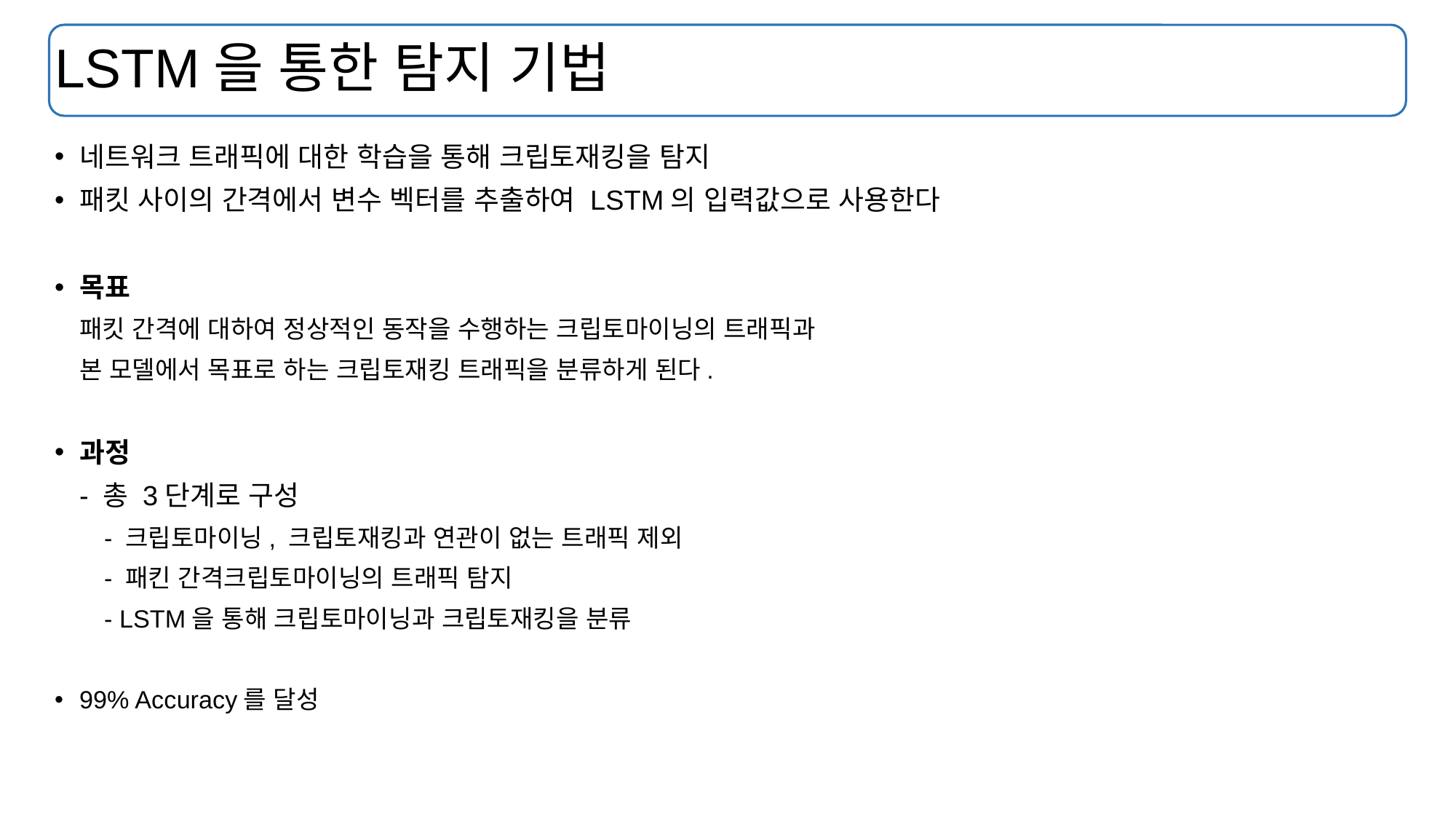

# LSTM을 통한 탐지 기법
네트워크 트래픽에 대한 학습을 통해 크립토재킹을 탐지
패킷 사이의 간격에서 변수 벡터를 추출하여 LSTM의 입력값으로 사용한다

목표
패킷 간격에 대하여 정상적인 동작을 수행하는 크립토마이닝의 트래픽과
본 모델에서 목표로 하는 크립토재킹 트래픽을 분류하게 된다.

과정
- 총 3단계로 구성
- 크립토마이닝, 크립토재킹과 연관이 없는 트래픽 제외
- 패킨 간격크립토마이닝의 트래픽 탐지
- LSTM을 통해 크립토마이닝과 크립토재킹을 분류

99% Accuracy를 달성
6